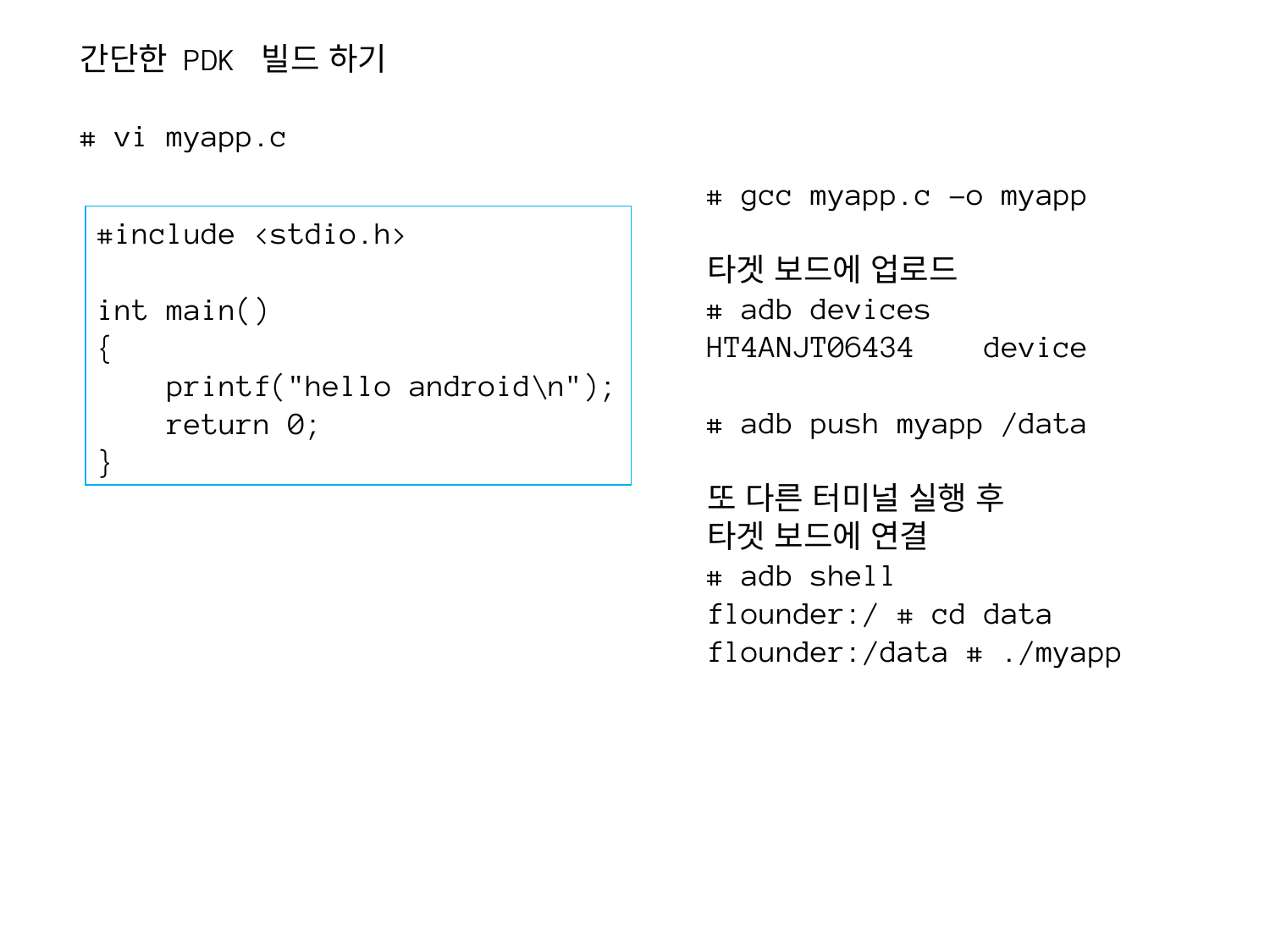

간단한 PDK 빌드 하기

# vi myapp.c
# gcc myapp.c -o myapp

타겟 보드에 업로드
# adb devices
HT4ANJT06434    device

# adb push myapp /data

또 다른 터미널 실행 후
타겟 보드에 연결
# adb shell
flounder:/ # cd data
flounder:/data # ./myapp
#include <stdio.h>

int main()
{
    printf("hello android\n");
    return 0;
}